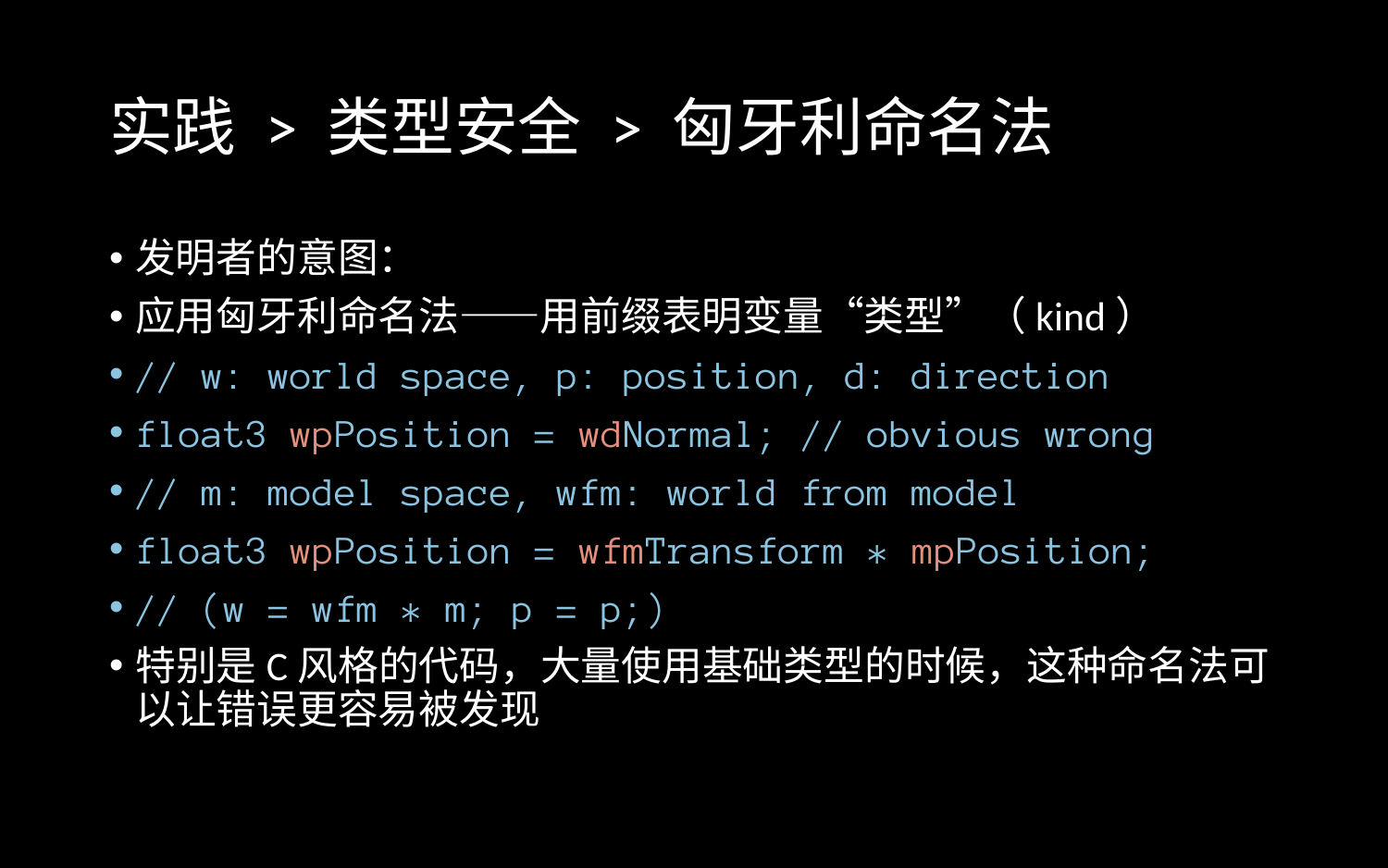

# 实践 > 类型安全 > 匈牙利命名法
发明者的意图：
应用匈牙利命名法——用前缀表明变量“类型”（kind）
// w: world space, p: position, d: direction
float3 wpPosition = wdNormal; // obvious wrong
// m: model space, wfm: world from model
float3 wpPosition = wfmTransform * mpPosition;
// (w = wfm * m; p = p;)
特别是C风格的代码，大量使用基础类型的时候，这种命名法可以让错误更容易被发现